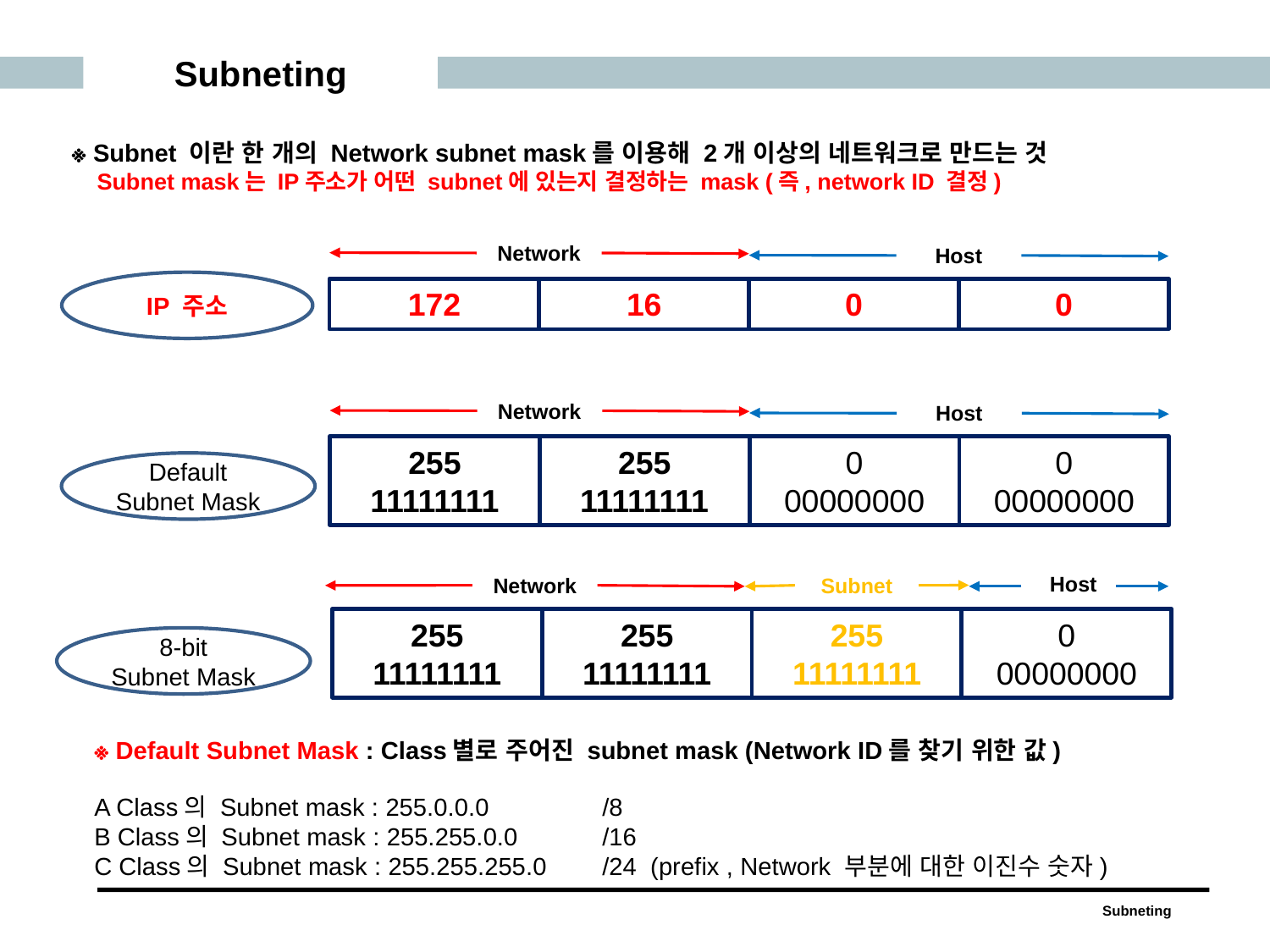

Subneting

※ Subnet 이란 한 개의 Network subnet mask를 이용해 2개 이상의 네트워크로 만드는 것
    Subnet mask는 IP주소가 어떤 subnet에 있는지 결정하는 mask (즉, network ID 결정)
Network
Host
172
16
0
0
IP 주소
Network
Host
255
11111111
255
11111111
0
00000000
0
00000000
Default Subnet Mask
Host
Network
Subnet
255
11111111
255
11111111
255
11111111
0
00000000
8-bit
Subnet Mask
※ Default Subnet Mask : Class별로 주어진 subnet mask (Network ID를 찾기 위한 값)

A Class의 Subnet mask : 255.0.0.0	/8
B Class의 Subnet mask : 255.255.0.0	/16
C Class의 Subnet mask : 255.255.255.0	/24  (prefix , Network 부분에 대한 이진수 숫자)

Subneting